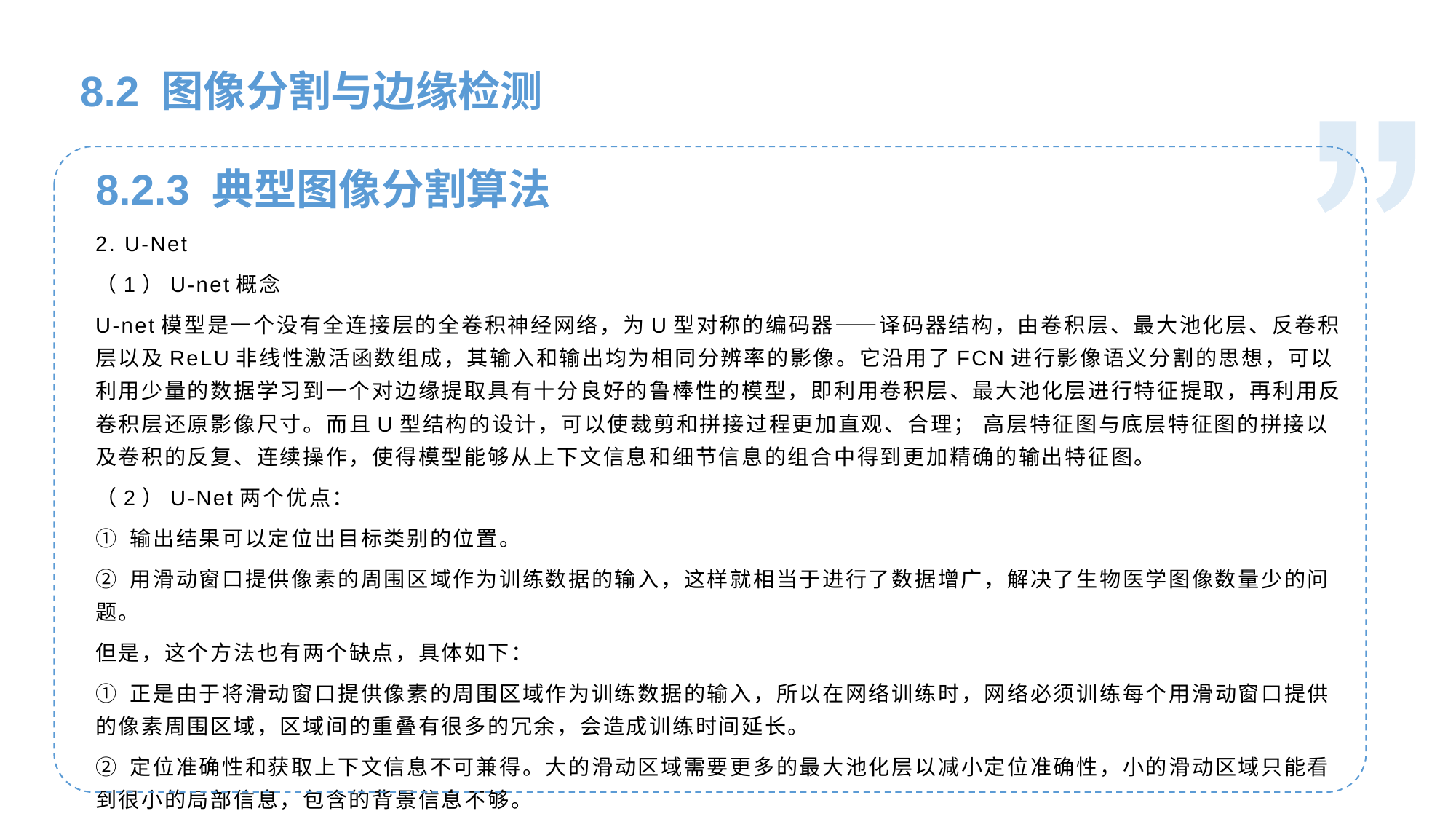

人工智能基础
8.2 图像分割与边缘检测

8.2.3 典型图像分割算法
2. U-Net
（1）U-net概念
U-net模型是一个没有全连接层的全卷积神经网络，为U型对称的编码器——译码器结构，由卷积层、最大池化层、反卷积层以及ReLU非线性激活函数组成，其输入和输出均为相同分辨率的影像。它沿用了FCN进行影像语义分割的思想，可以利用少量的数据学习到一个对边缘提取具有十分良好的鲁棒性的模型，即利用卷积层、最大池化层进行特征提取，再利用反卷积层还原影像尺寸。而且U型结构的设计，可以使裁剪和拼接过程更加直观、合理； 高层特征图与底层特征图的拼接以及卷积的反复、连续操作，使得模型能够从上下文信息和细节信息的组合中得到更加精确的输出特征图。
（2）U-Net两个优点：
① 输出结果可以定位出目标类别的位置。
② 用滑动窗口提供像素的周围区域作为训练数据的输入，这样就相当于进行了数据增广，解决了生物医学图像数量少的问题。
但是，这个方法也有两个缺点，具体如下：
① 正是由于将滑动窗口提供像素的周围区域作为训练数据的输入，所以在网络训练时，网络必须训练每个用滑动窗口提供的像素周围区域，区域间的重叠有很多的冗余，会造成训练时间延长。
② 定位准确性和获取上下文信息不可兼得。大的滑动区域需要更多的最大池化层以减小定位准确性，小的滑动区域只能看到很小的局部信息，包含的背景信息不够。